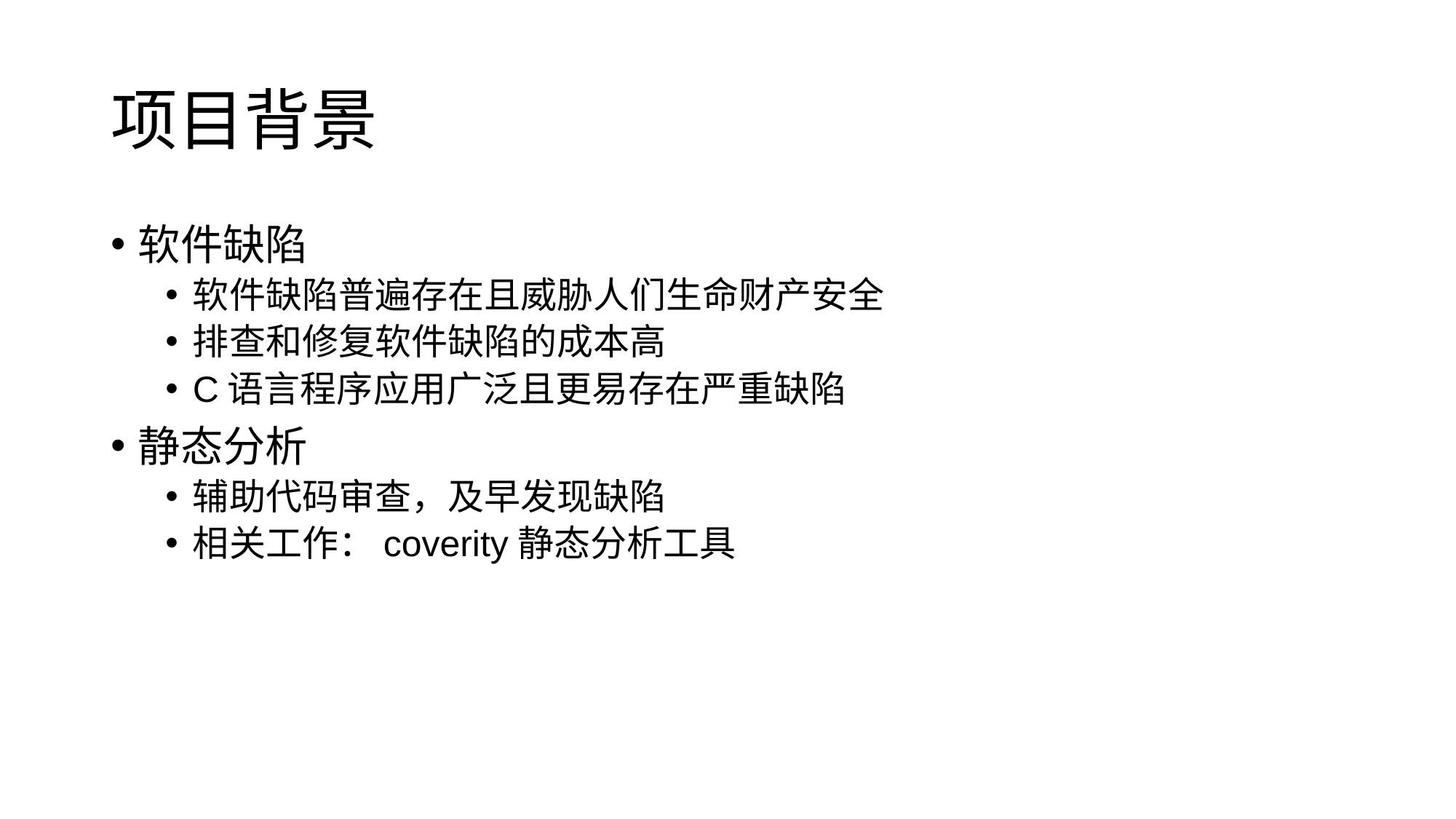

# 项目背景
软件缺陷
软件缺陷普遍存在且威胁人们生命财产安全
排查和修复软件缺陷的成本高
C语言程序应用广泛且更易存在严重缺陷
静态分析
辅助代码审查，及早发现缺陷
相关工作：coverity静态分析工具